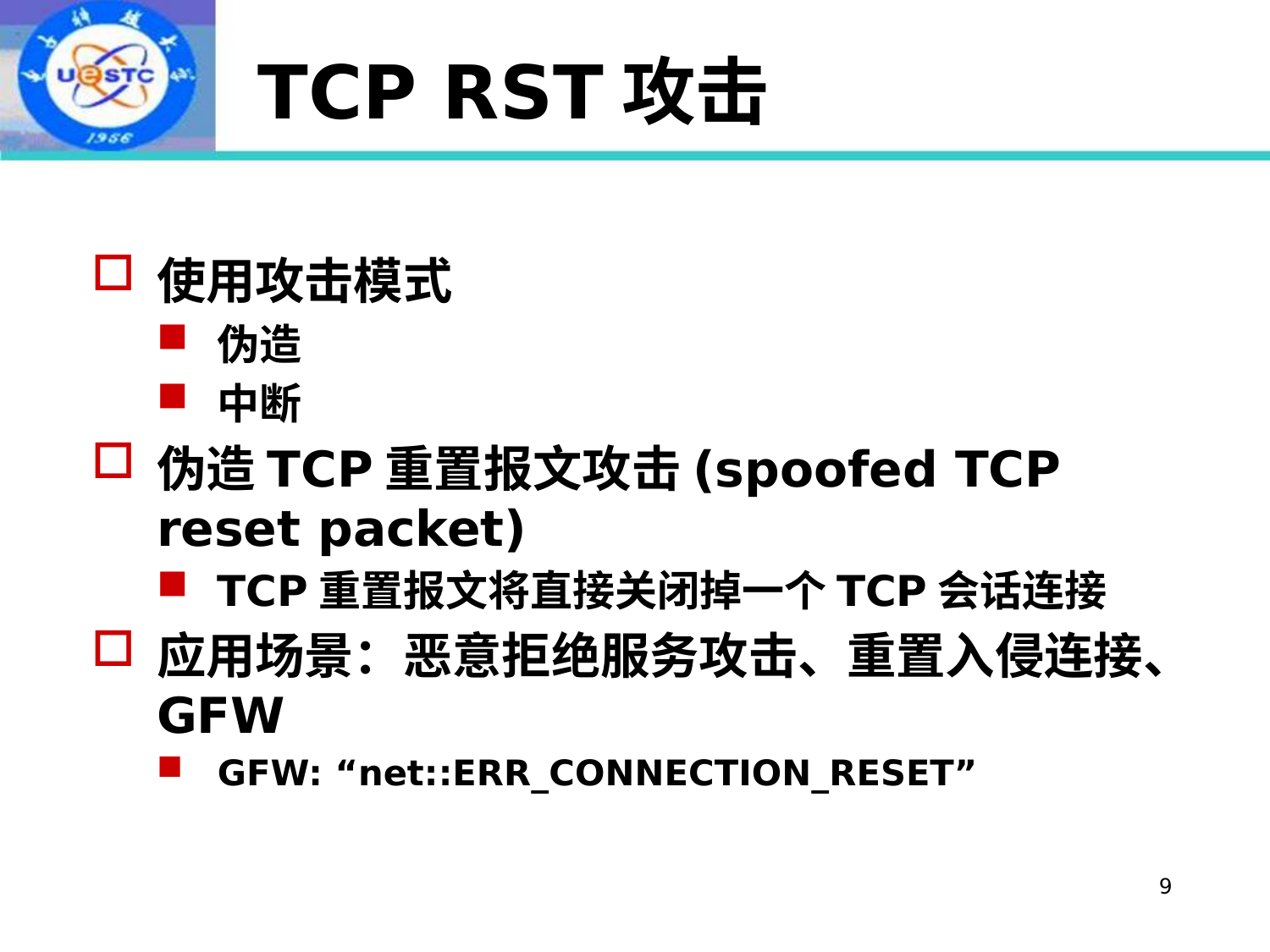

# TCP RST攻击
使用攻击模式
伪造
中断
伪造TCP重置报文攻击(spoofed TCP reset packet)
TCP重置报文将直接关闭掉一个TCP会话连接
应用场景：恶意拒绝服务攻击、重置入侵连接、GFW
GFW: “net::ERR_CONNECTION_RESET”
9